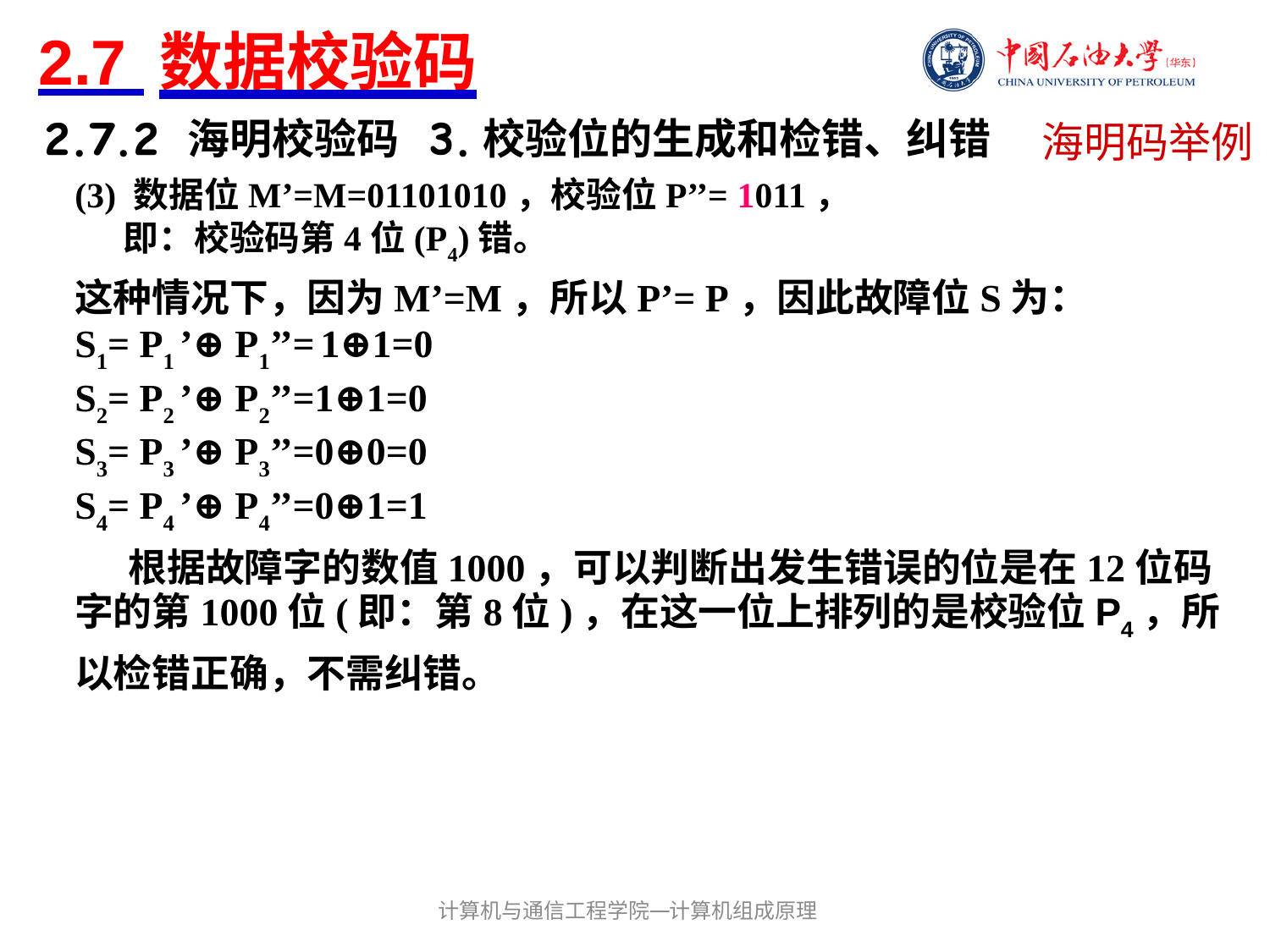

# 2.7 数据校验码
2.7.2 海明校验码  3.校验位的生成和检错、纠错

海明码举例
(3) 数据位M’=M=01101010，校验位P’’= 1011，
     即：校验码第4位(P4)错。
这种情况下，因为M’=M，所以P’= P，因此故障位S为：
S1= P1 ’⊕ P1’’= 1⊕1=0
S2= P2 ’⊕ P2’’=1⊕1=0
S3= P3 ’⊕ P3’’=0⊕0=0
S4= P4 ’⊕ P4’’=0⊕1=1
     根据故障字的数值1000，可以判断出发生错误的位是在12位码字的第1000位(即：第8位)，在这一位上排列的是校验位P4，所以检错正确，不需纠错。
95

计算机与通信工程学院—计算机组成原理